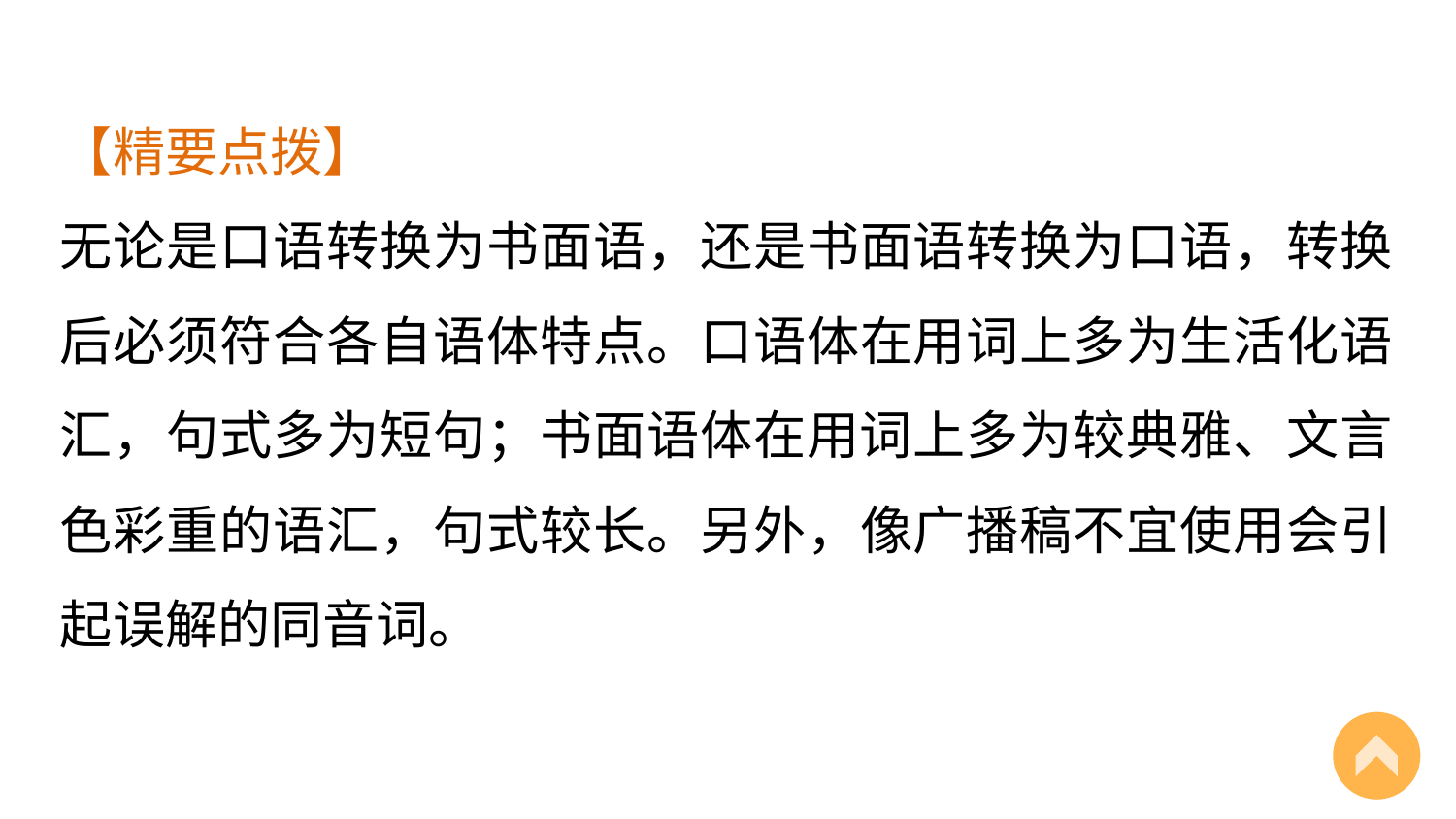

【精要点拨】
无论是口语转换为书面语，还是书面语转换为口语，转换后必须符合各自语体特点。口语体在用词上多为生活化语汇，句式多为短句；书面语体在用词上多为较典雅、文言色彩重的语汇，句式较长。另外，像广播稿不宜使用会引起误解的同音词。